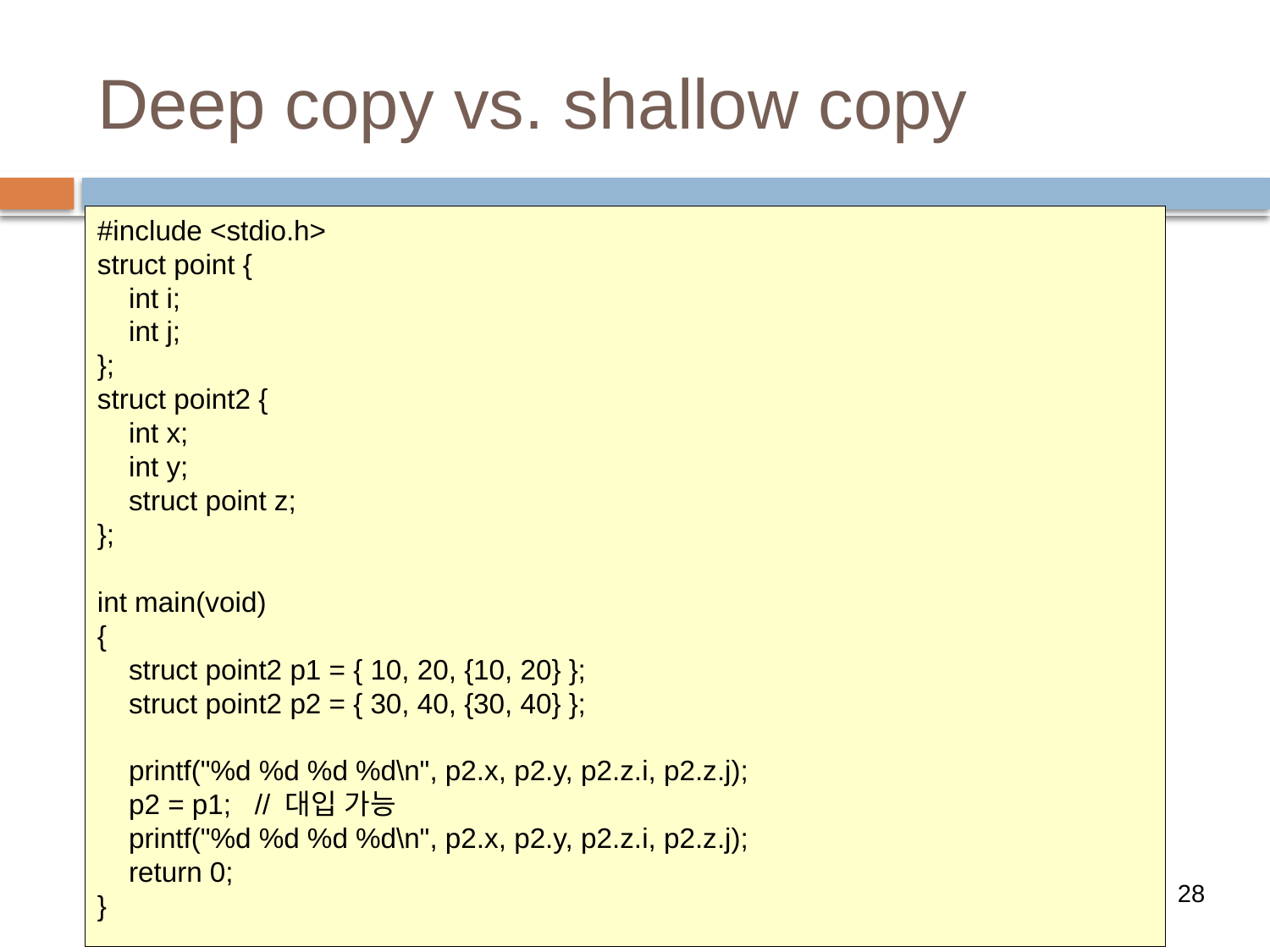

# Deep copy vs. shallow copy
#include <stdio.h>
struct point {
    int i;
    int j;
};
struct point2 {
    int x;
    int y;
    struct point z;
};

int main(void)
{
    struct point2 p1 = { 10, 20, {10, 20} };
    struct point2 p2 = { 30, 40, {30, 40} };

    printf("%d %d %d %d\n", p2.x, p2.y, p2.z.i, p2.z.j);
    p2 = p1;   // 대입 가능
    printf("%d %d %d %d\n", p2.x, p2.y, p2.z.i, p2.z.j);
    return 0;
}
28